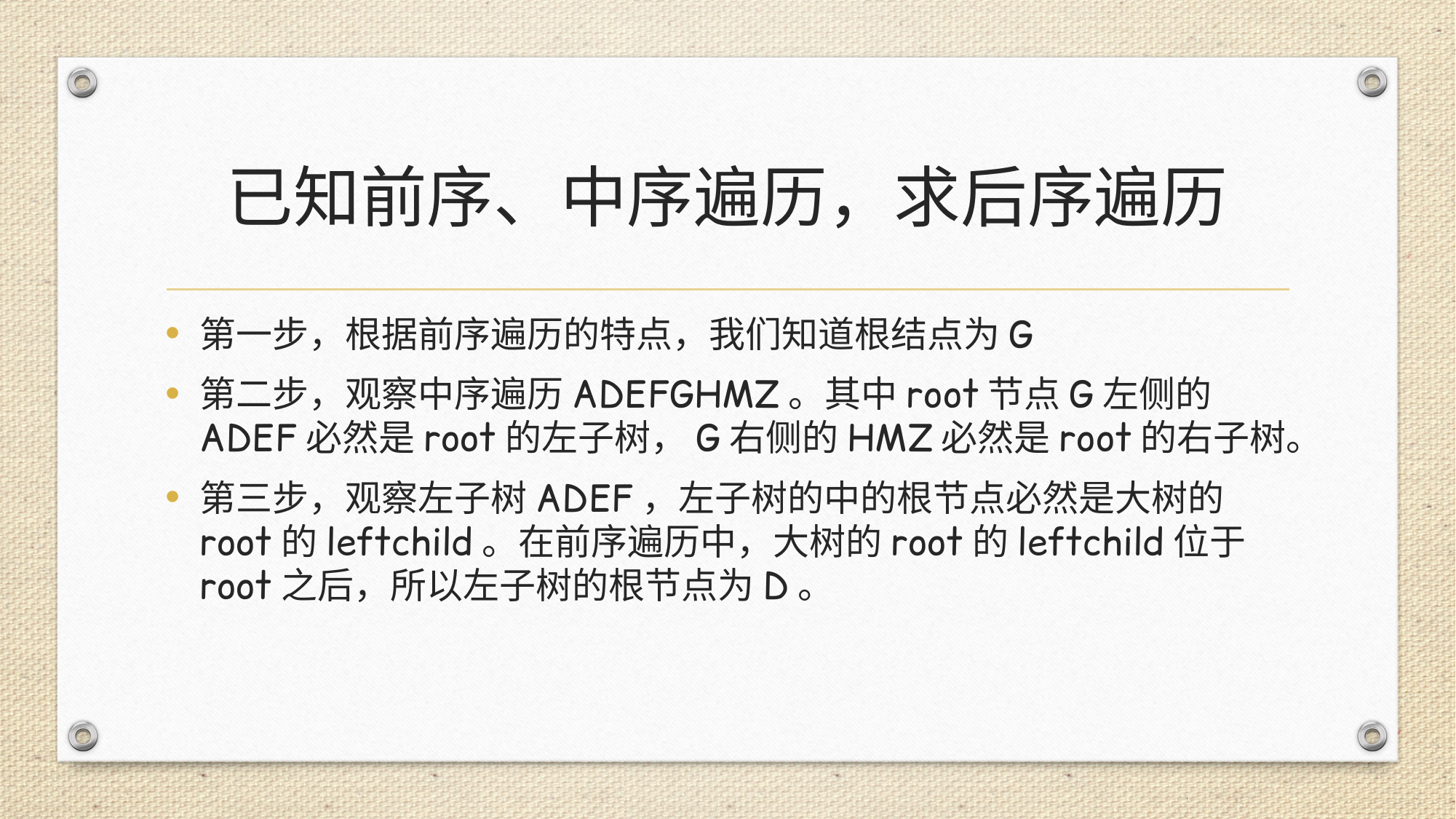

# 已知前序、中序遍历，求后序遍历
第一步，根据前序遍历的特点，我们知道根结点为G
第二步，观察中序遍历ADEFGHMZ。其中root节点G左侧的ADEF必然是root的左子树，G右侧的HMZ必然是root的右子树。
第三步，观察左子树ADEF，左子树的中的根节点必然是大树的root的leftchild。在前序遍历中，大树的root的leftchild位于root之后，所以左子树的根节点为D。